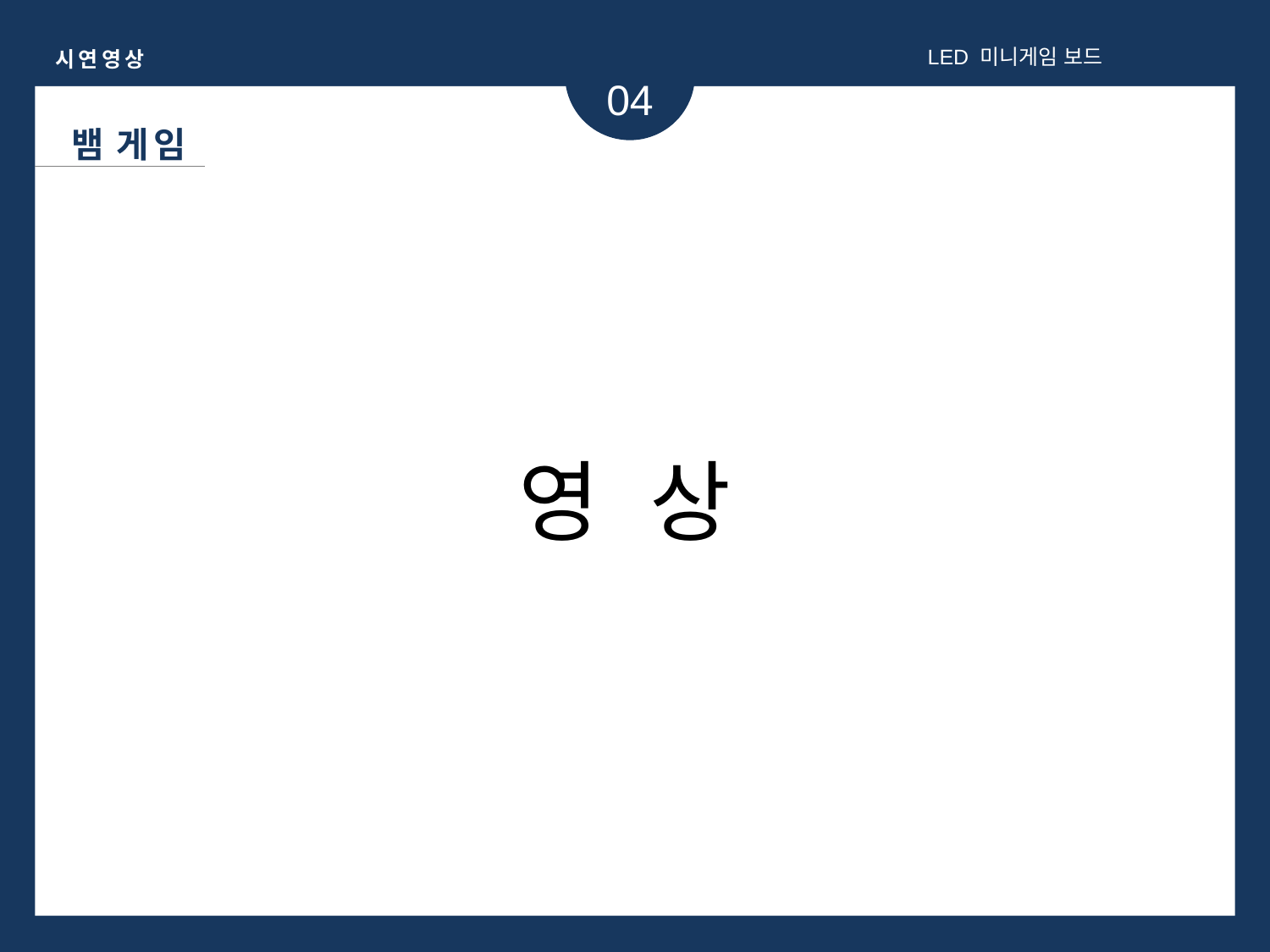

LED 미니게임 보드
시  연  영  상
04

뱀  게 임
영  상